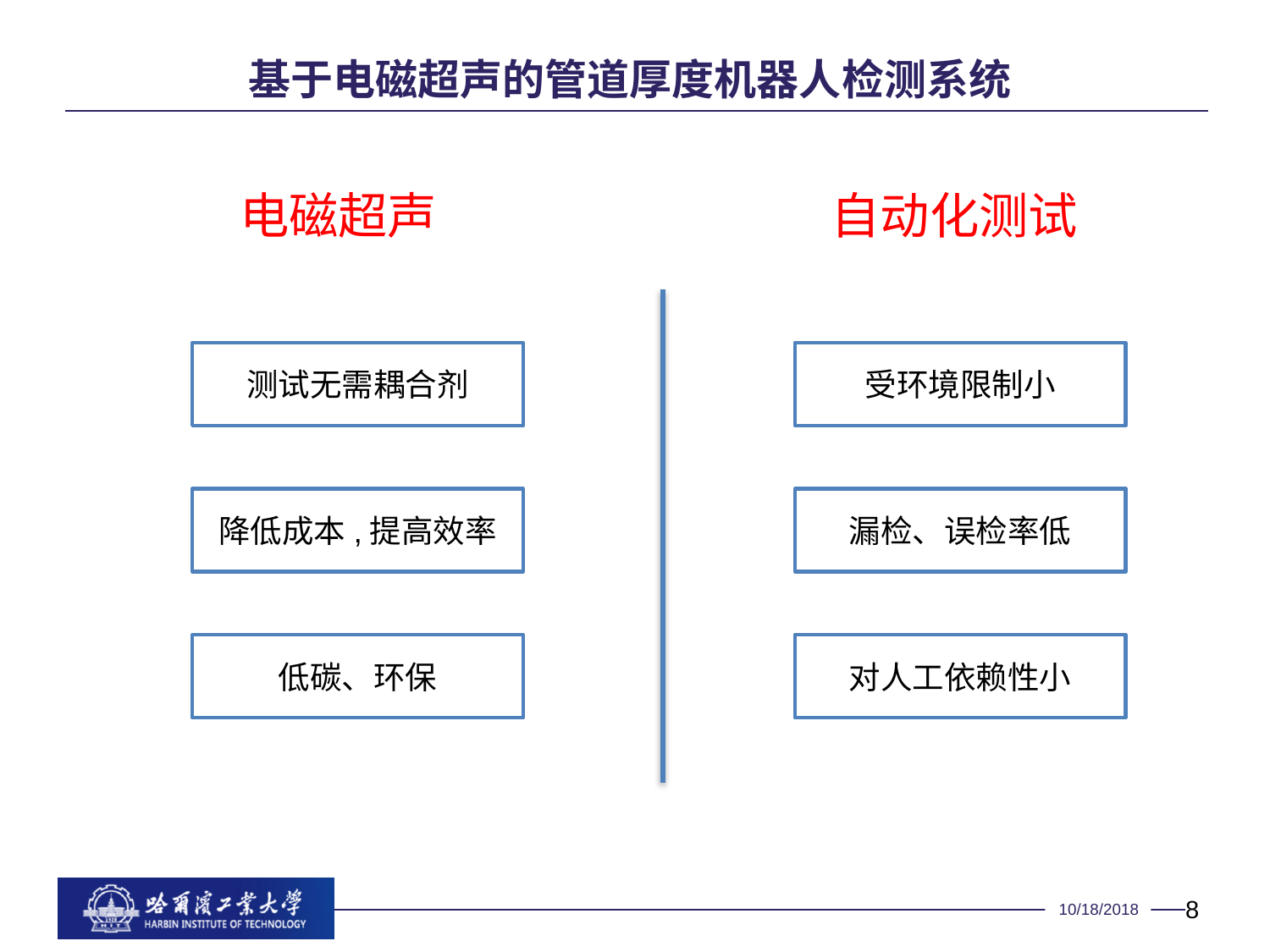

基于电磁超声的管道厚度机器人检测系统
电磁超声
自动化测试
测试无需耦合剂
受环境限制小
降低成本,提高效率
漏检、误检率低
低碳、环保
对人工依赖性小
8